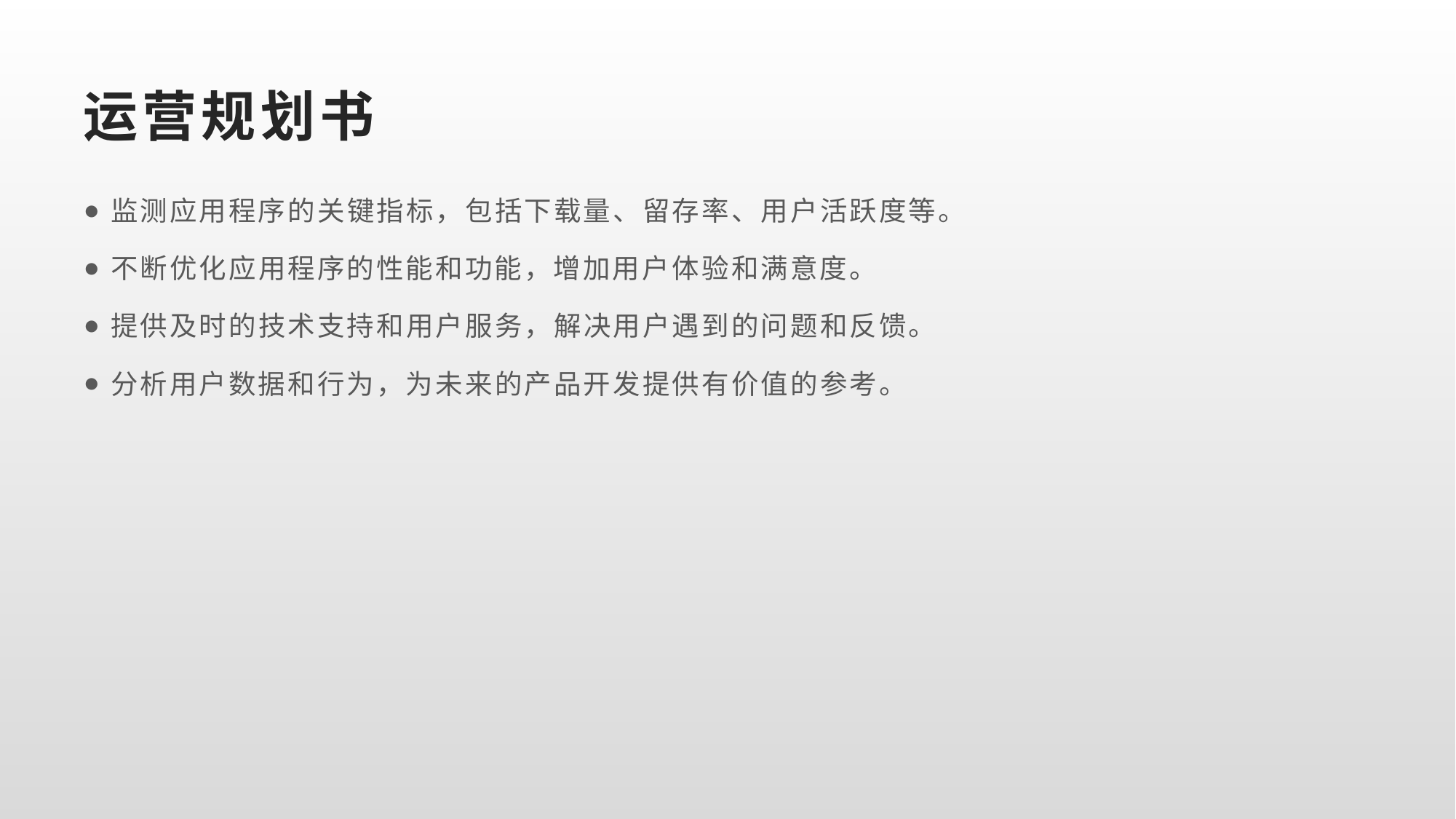

# 运营规划书
监测应用程序的关键指标，包括下载量、留存率、用户活跃度等。
不断优化应用程序的性能和功能，增加用户体验和满意度。
提供及时的技术支持和用户服务，解决用户遇到的问题和反馈。
分析用户数据和行为，为未来的产品开发提供有价值的参考。